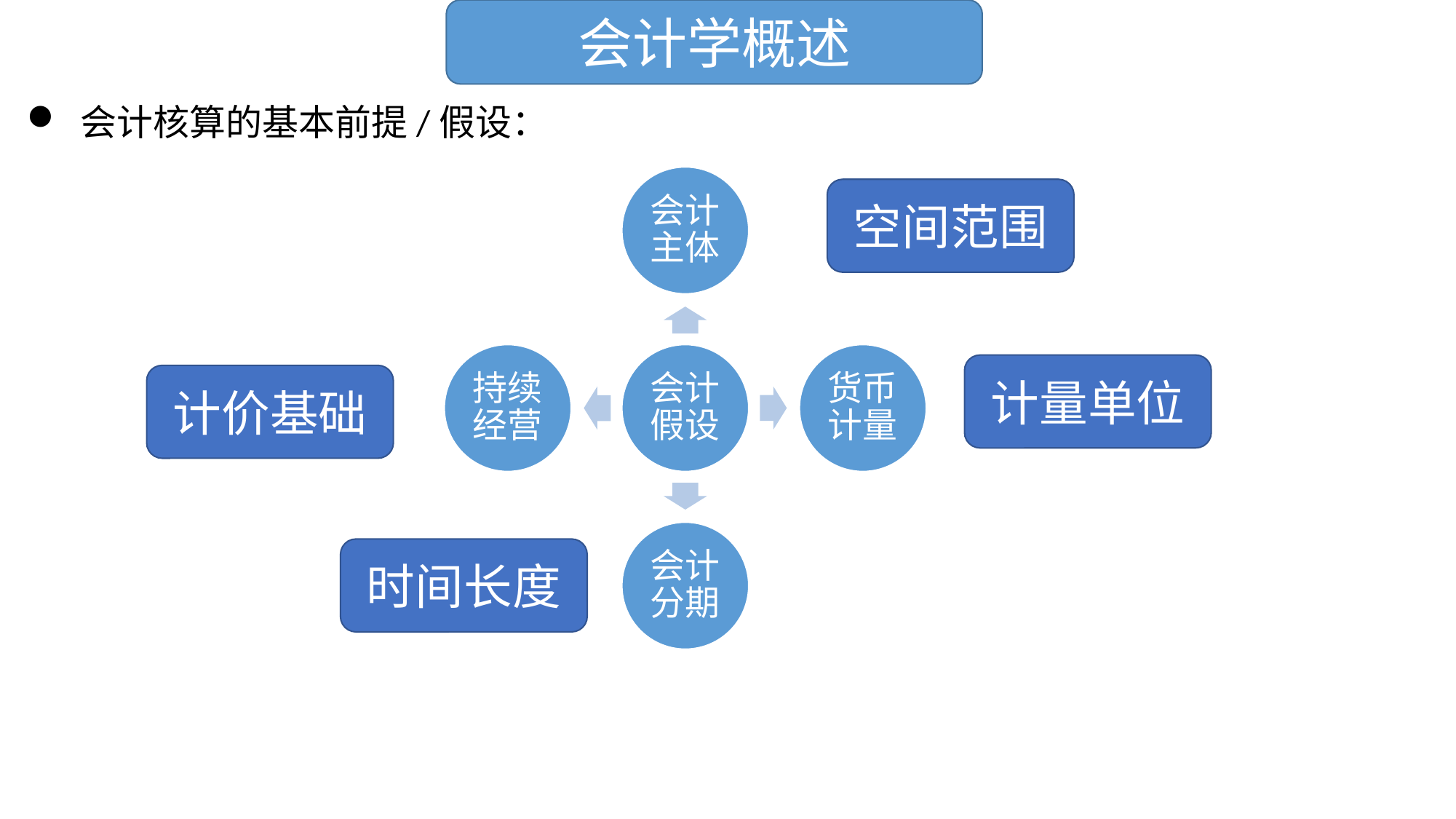

会计学概述
 会计核算的基本前提/假设：
会计假设

会计主体

货币计量

会计分期

持续经营
空间范围
计量单位
计价基础
时间长度